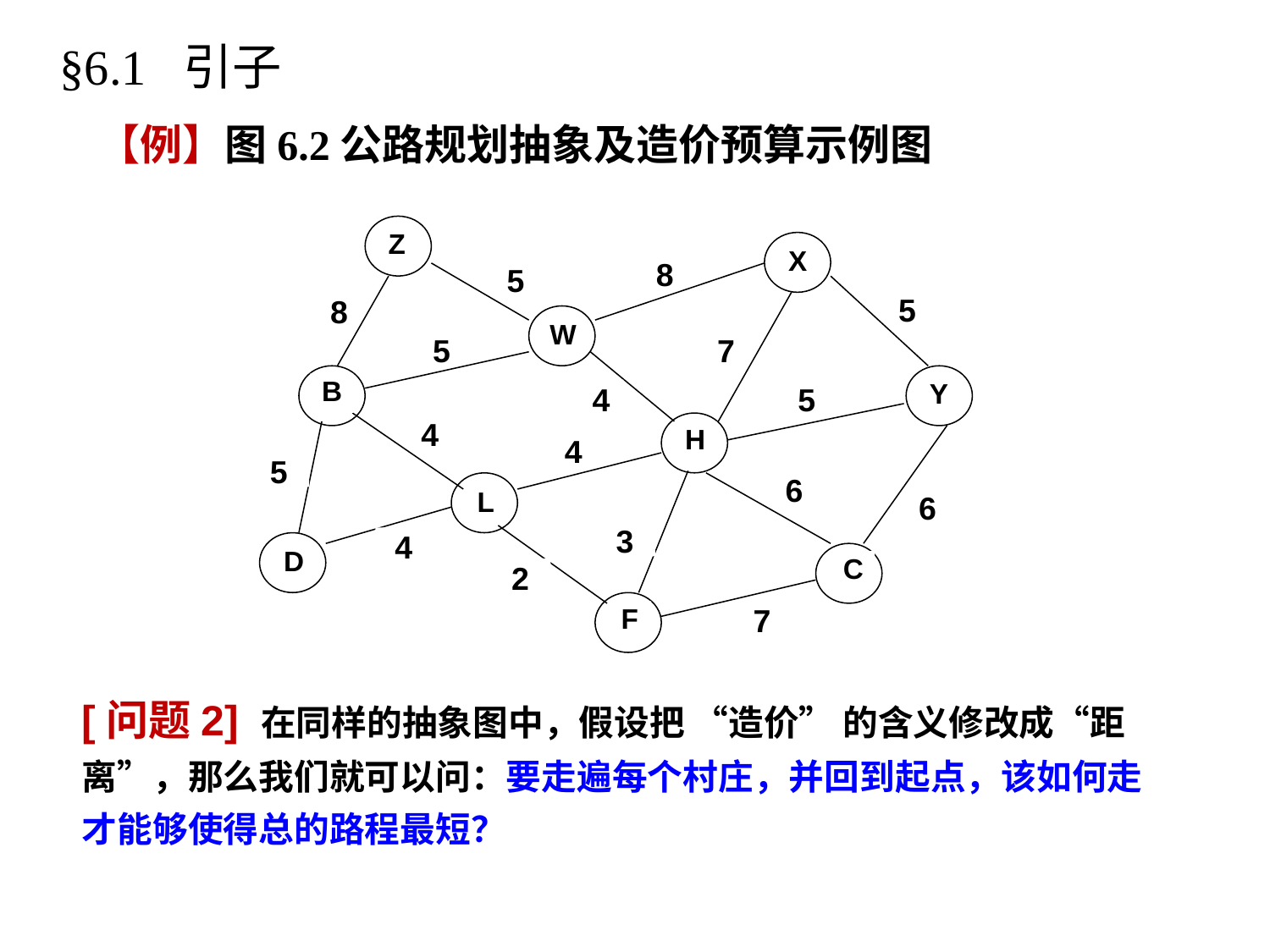

§6.1  引子
【例】图6.2公路规划抽象及造价预算示例图

Z
X
W
B
Y
H
L
D
C
F
8
5
5
8
5
7
4
5
4
4
5
6
6
3
4
2
7
[问题2] 在同样的抽象图中，假设把 “造价” 的含义修改成“距离”，那么我们就可以问：要走遍每个村庄，并回到起点，该如何走才能够使得总的路程最短？